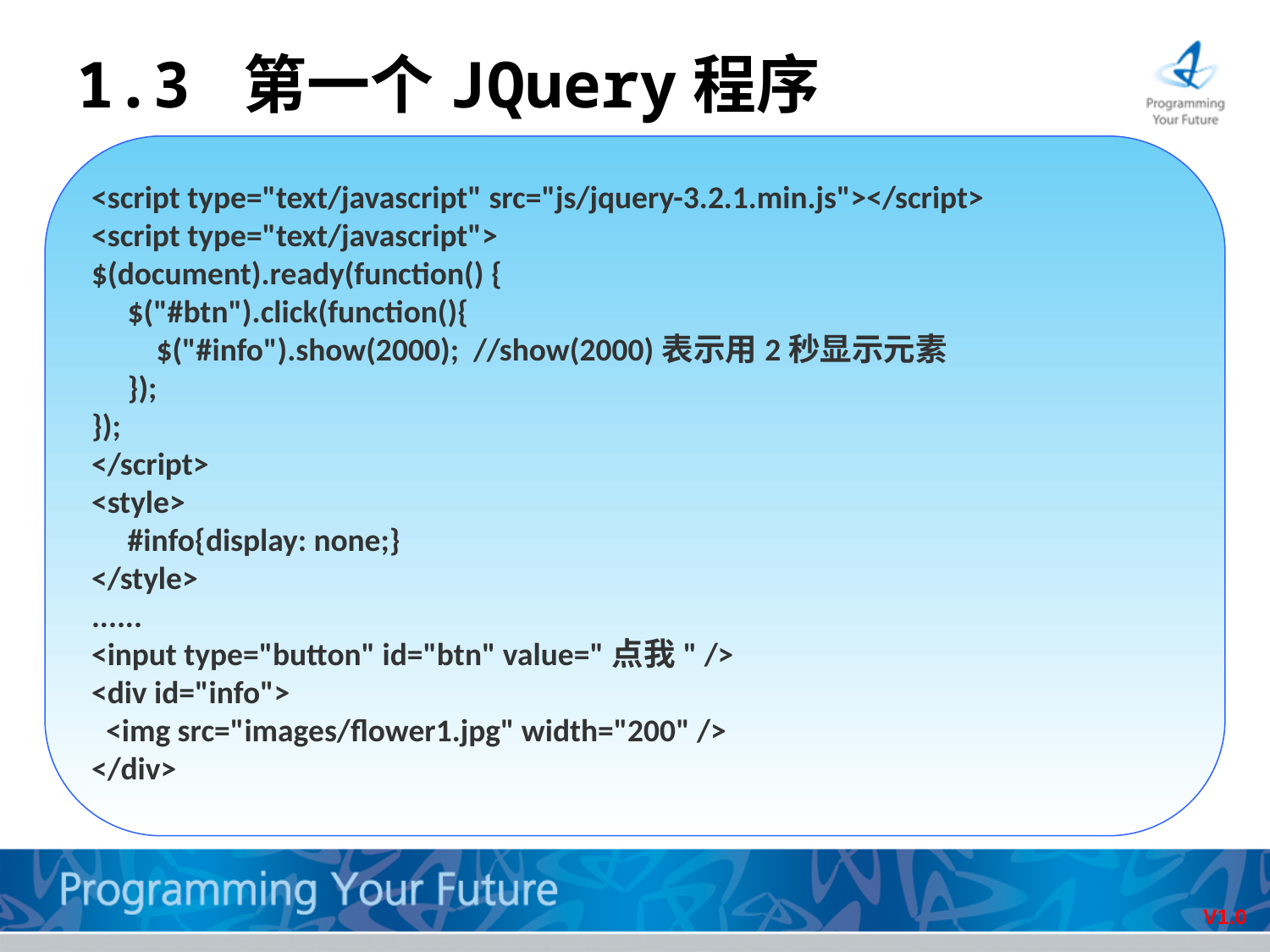

# 1.3 第一个JQuery程序
<script type="text/javascript" src="js/jquery-3.2.1.min.js"></script>
<script type="text/javascript">
$(document).ready(function() {
     $("#btn").click(function(){
         $("#info").show(2000);  //show(2000)表示用2秒显示元素
     });
});
</script>
<style>
     #info{display: none;}
</style>
......
<input type="button" id="btn" value="点我" />
<div id="info">
  <img src="images/flower1.jpg" width="200" />
</div>